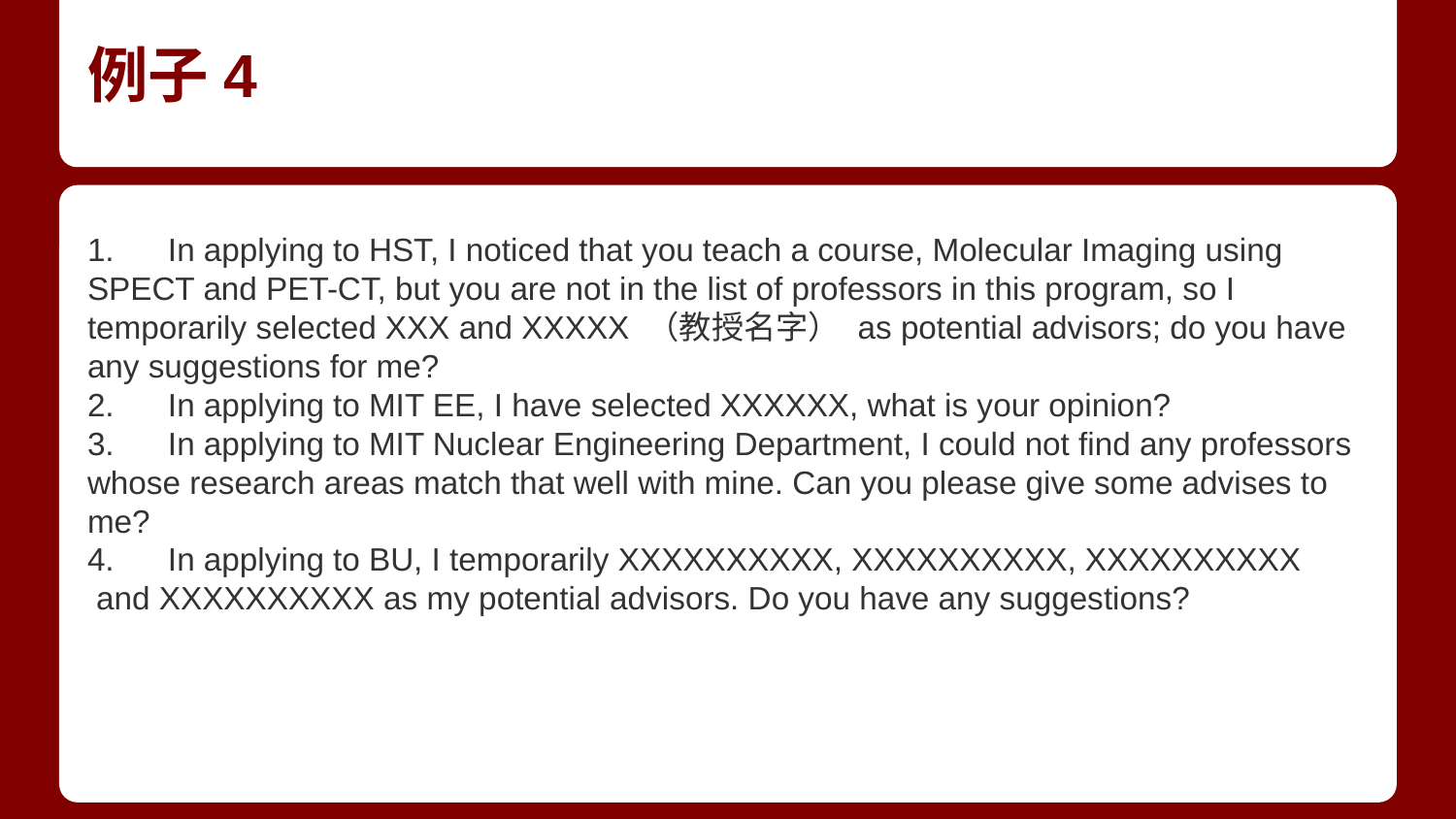

# 例子4
1.      In applying to HST, I noticed that you teach a course, Molecular Imaging using SPECT and PET-CT, but you are not in the list of professors in this program, so I temporarily selected XXX and XXXXX （教授名字） as potential advisors; do you have any suggestions for me?
2.      In applying to MIT EE, I have selected XXXXXX, what is your opinion?
3.      In applying to MIT Nuclear Engineering Department, I could not find any professors whose research areas match that well with mine. Can you please give some advises to me?
4.      In applying to BU, I temporarily XXXXXXXXXX, XXXXXXXXXX, XXXXXXXXXX  and XXXXXXXXXX as my potential advisors. Do you have any suggestions?